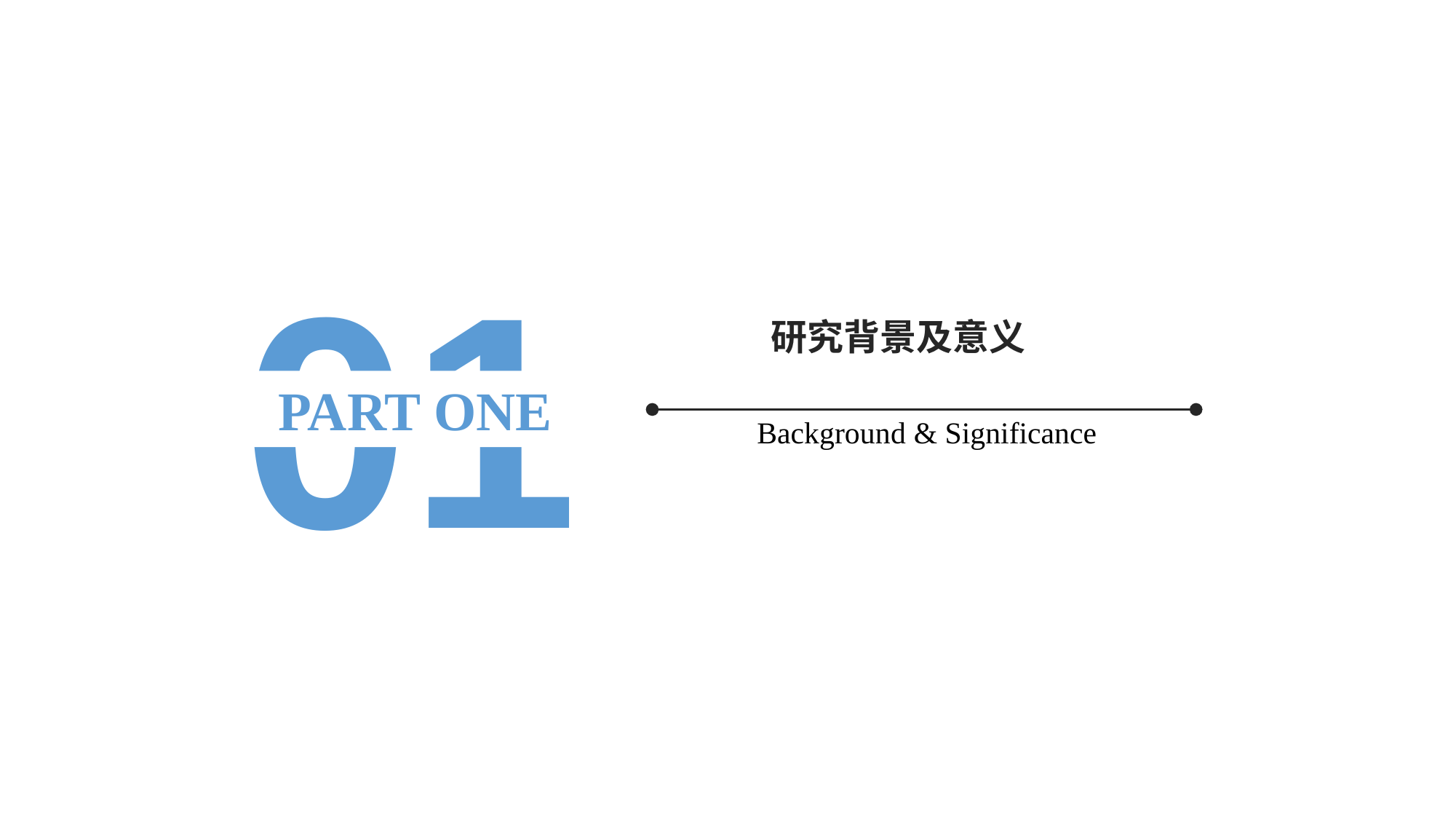

01
研究背景及意义
PART ONE

 Background & Significance